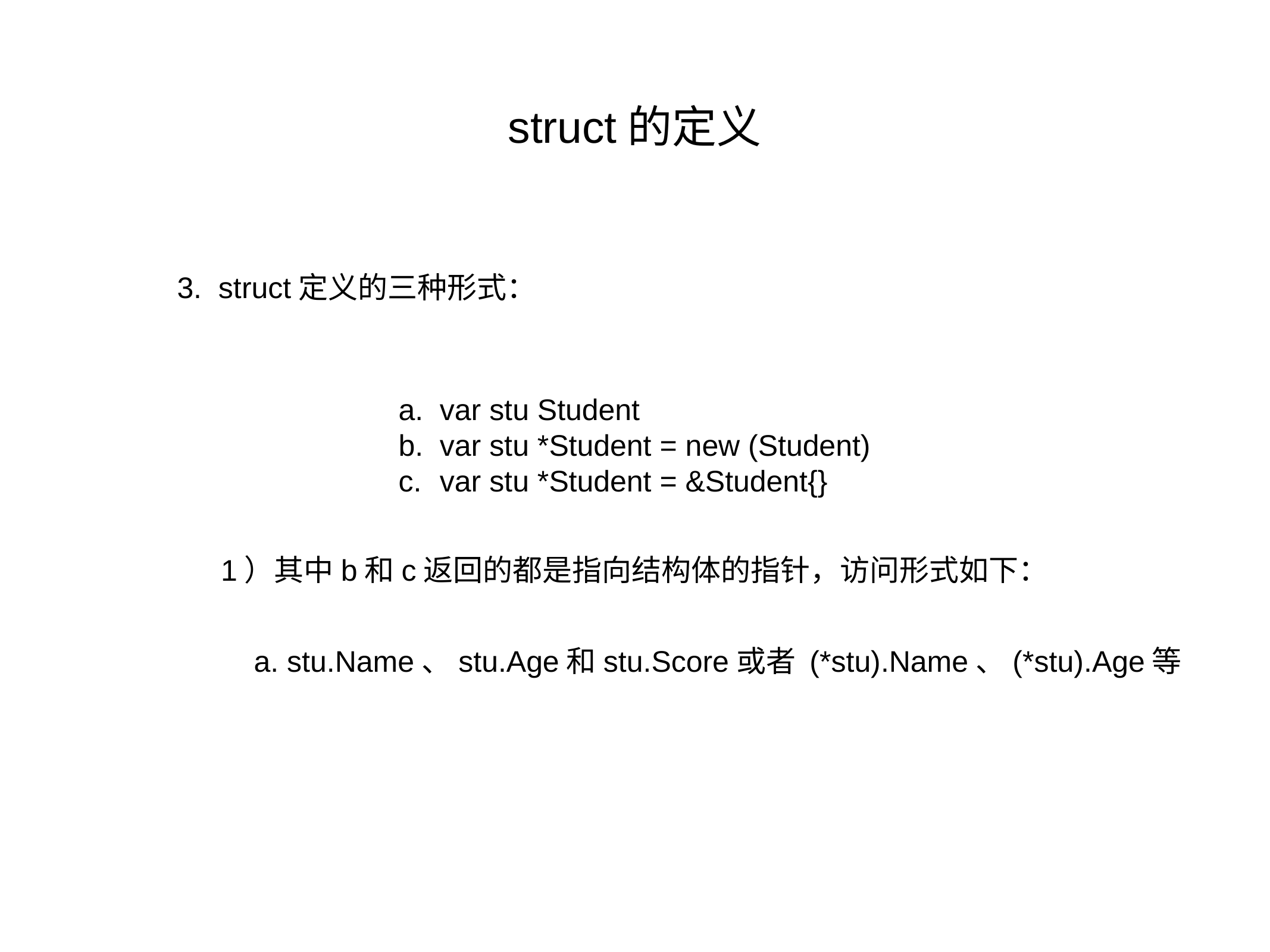

struct的定义
3.  struct定义的三种形式：
var stu Student
var stu *Student = new (Student)
var stu *Student = &Student{}
1）其中b和c返回的都是指向结构体的指针，访问形式如下：
a. stu.Name、stu.Age和stu.Score或者 (*stu).Name、(*stu).Age等